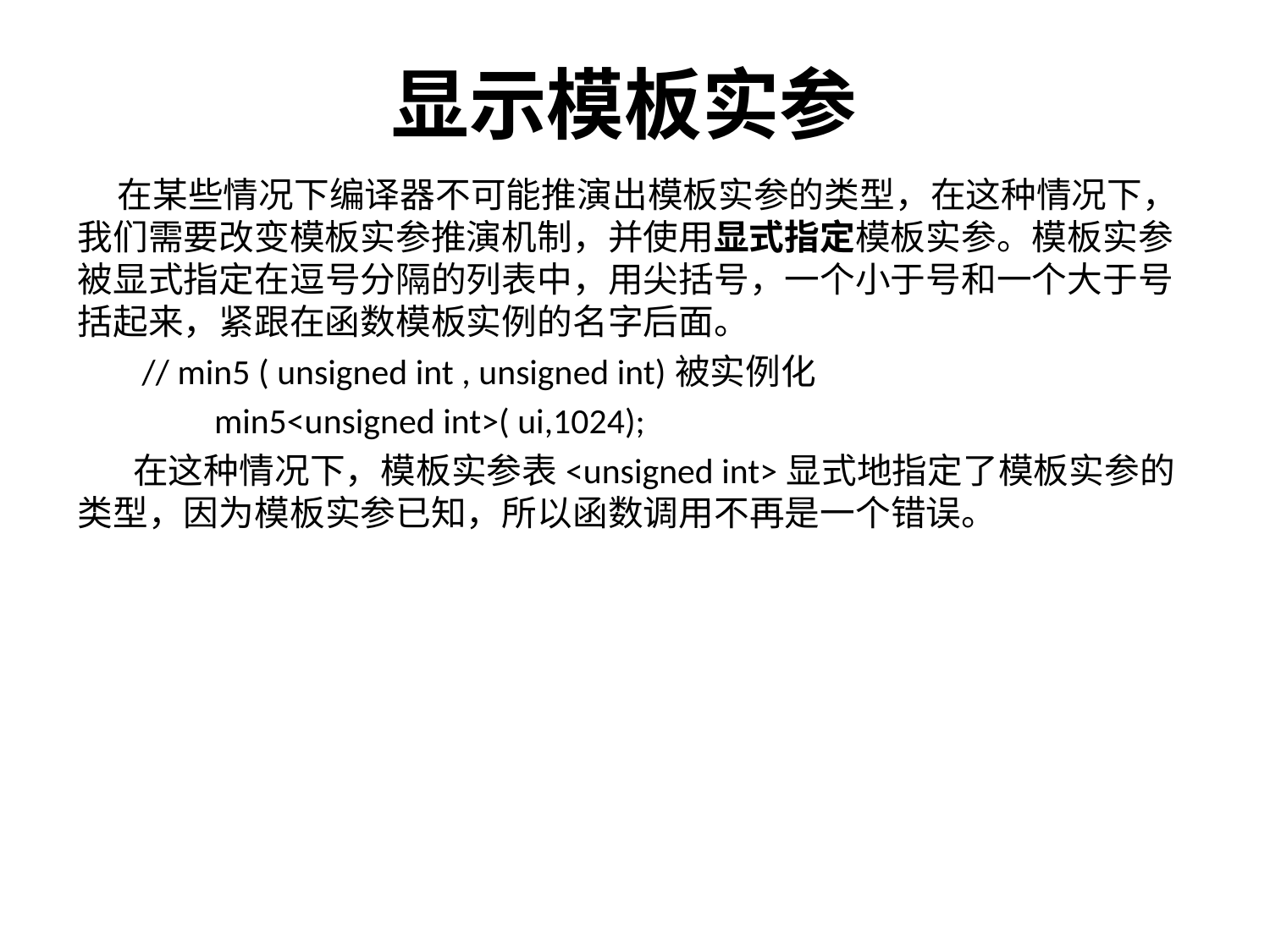

# 显示模板实参
    在某些情况下编译器不可能推演出模板实参的类型，在这种情况下，我们需要改变模板实参推演机制，并使用显式指定模板实参。模板实参被显式指定在逗号分隔的列表中，用尖括号，一个小于号和一个大于号括起来，紧跟在函数模板实例的名字后面。
        // min5 ( unsigned int , unsigned int)被实例化
                 min5<unsigned int>( ui,1024);
      在这种情况下，模板实参表<unsigned int>显式地指定了模板实参的类型，因为模板实参已知，所以函数调用不再是一个错误。